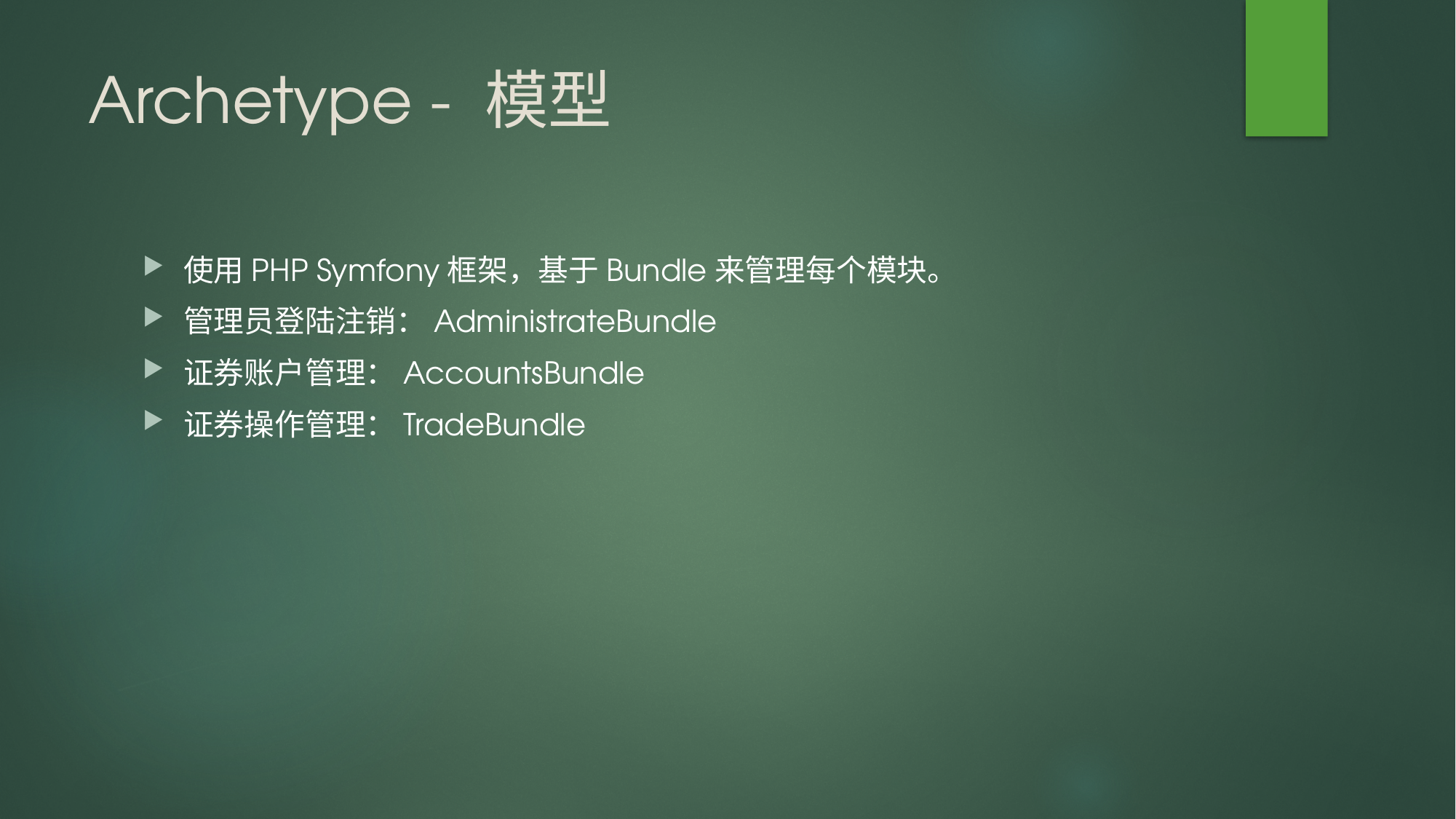

# Archetype - 模型
使用PHP Symfony框架，基于Bundle来管理每个模块。
管理员登陆注销：AdministrateBundle
证券账户管理：AccountsBundle
证券操作管理：TradeBundle